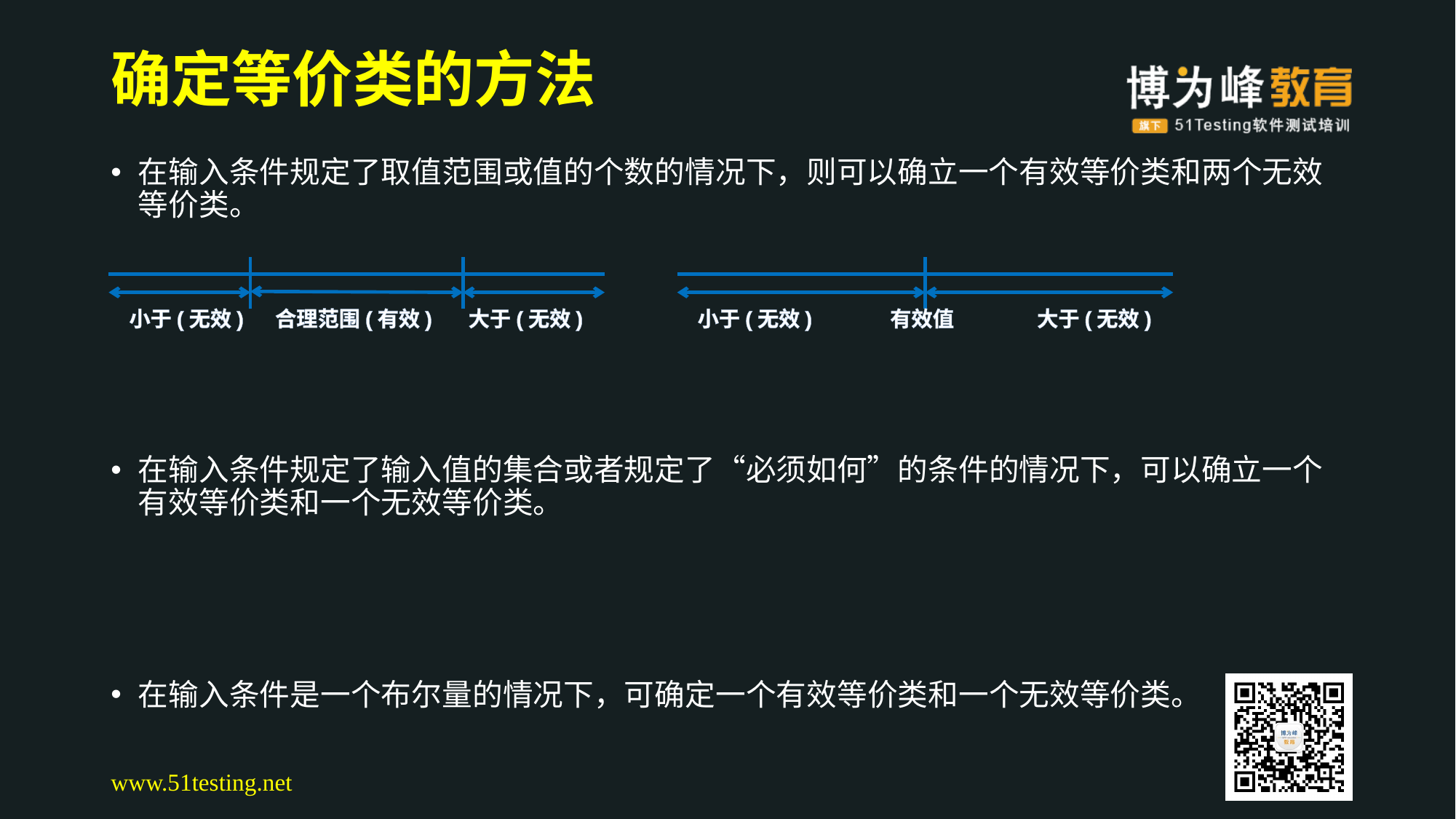

# 确定等价类的方法
在输入条件规定了取值范围或值的个数的情况下，则可以确立一个有效等价类和两个无效等价类。

在输入条件规定了输入值的集合或者规定了“必须如何”的条件的情况下，可以确立一个有效等价类和一个无效等价类。

在输入条件是一个布尔量的情况下，可确定一个有效等价类和一个无效等价类。
小于(无效)
合理范围(有效)
大于(无效)
小于(无效)
有效值
大于(无效)
www.51testing.net